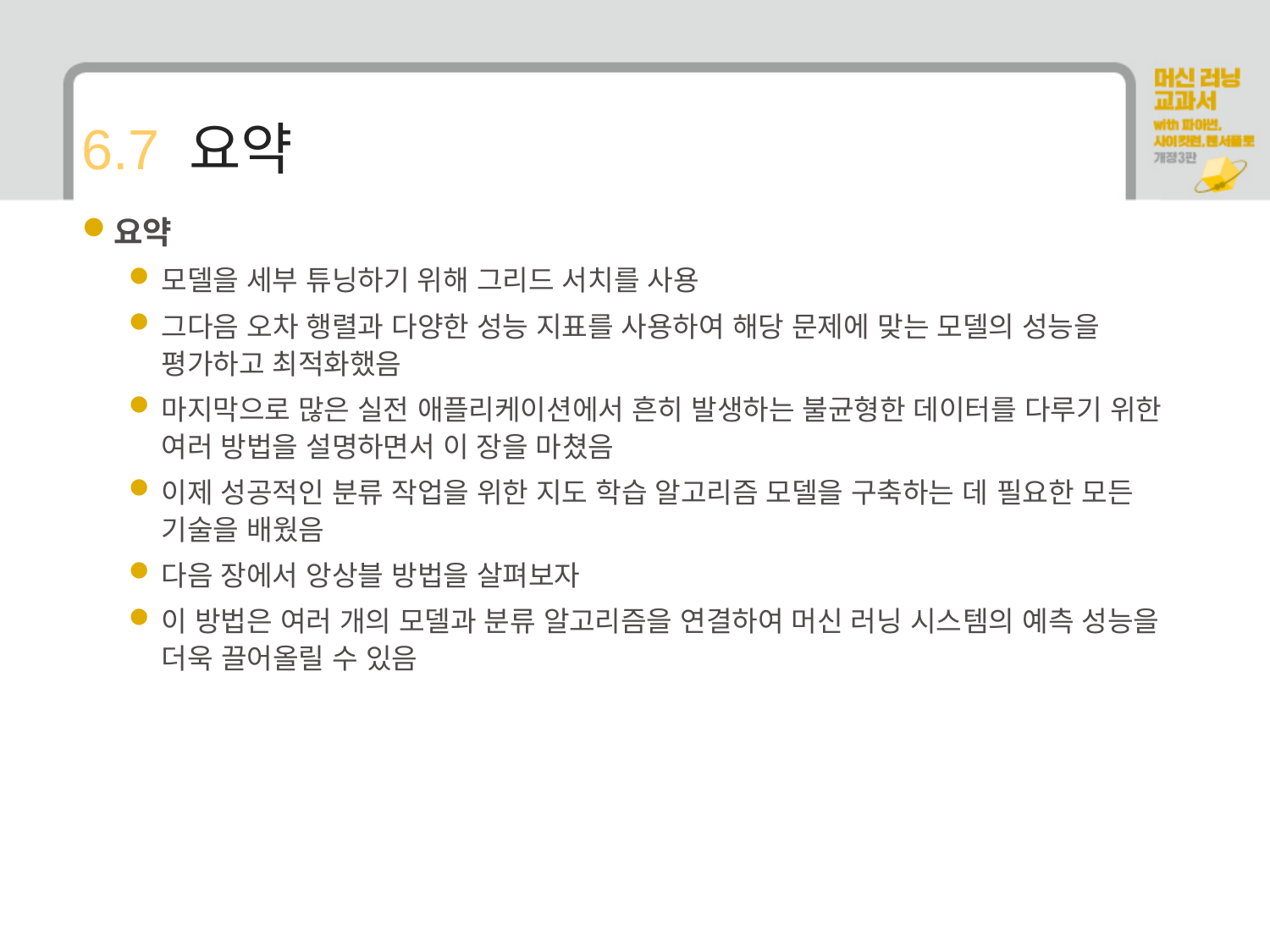

# 6.7 요약
요약
모델을 세부 튜닝하기 위해 그리드 서치를 사용
그다음 오차 행렬과 다양한 성능 지표를 사용하여 해당 문제에 맞는 모델의 성능을 평가하고 최적화했음
마지막으로 많은 실전 애플리케이션에서 흔히 발생하는 불균형한 데이터를 다루기 위한 여러 방법을 설명하면서 이 장을 마쳤음
이제 성공적인 분류 작업을 위한 지도 학습 알고리즘 모델을 구축하는 데 필요한 모든 기술을 배웠음
다음 장에서 앙상블 방법을 살펴보자
이 방법은 여러 개의 모델과 분류 알고리즘을 연결하여 머신 러닝 시스템의 예측 성능을 더욱 끌어올릴 수 있음